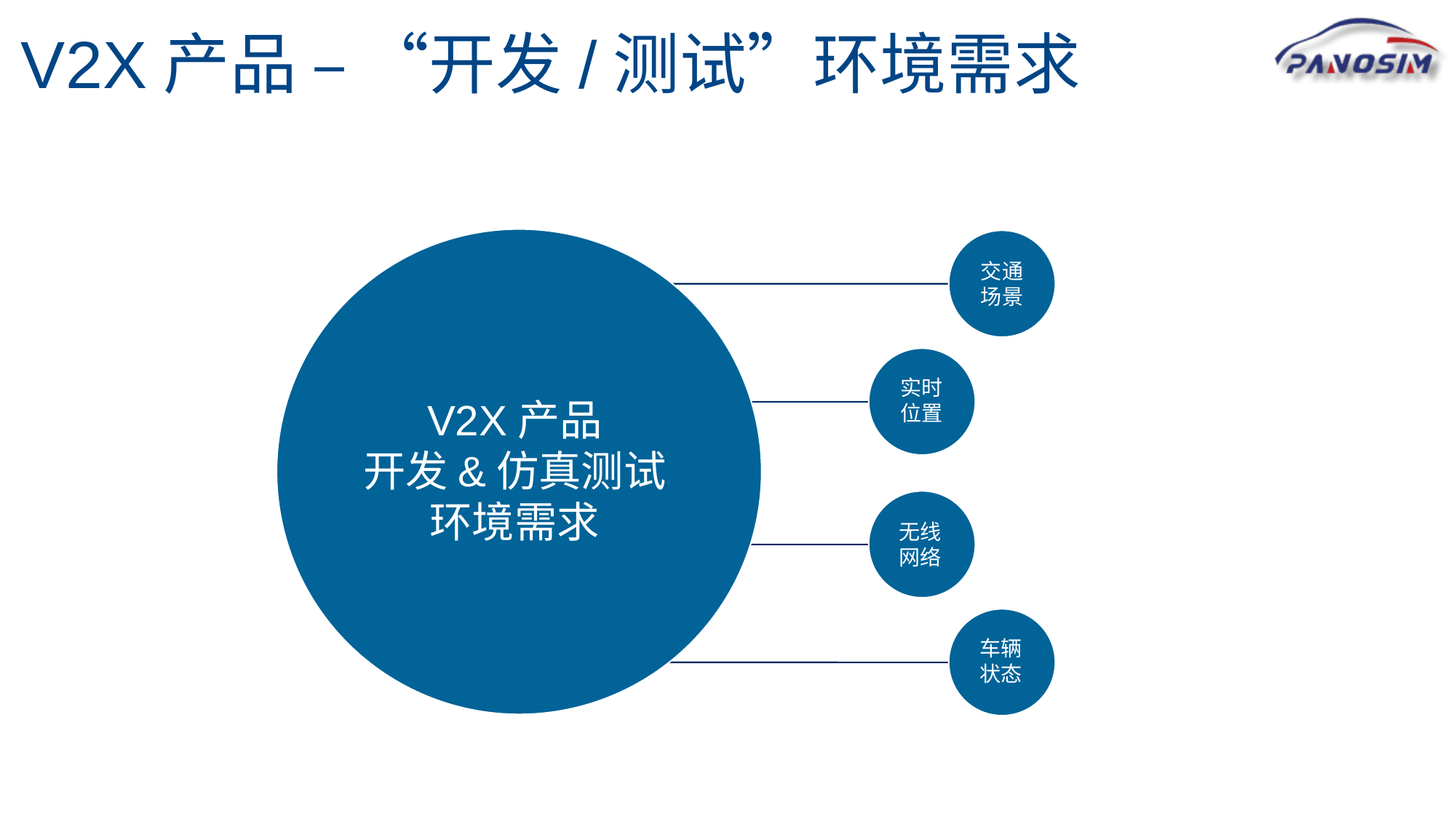

V2X产品 – “开发/测试”环境需求

交通
场景
实时
位置
V2X产品
开发&仿真测试
环境需求
无线
网络
车辆
状态